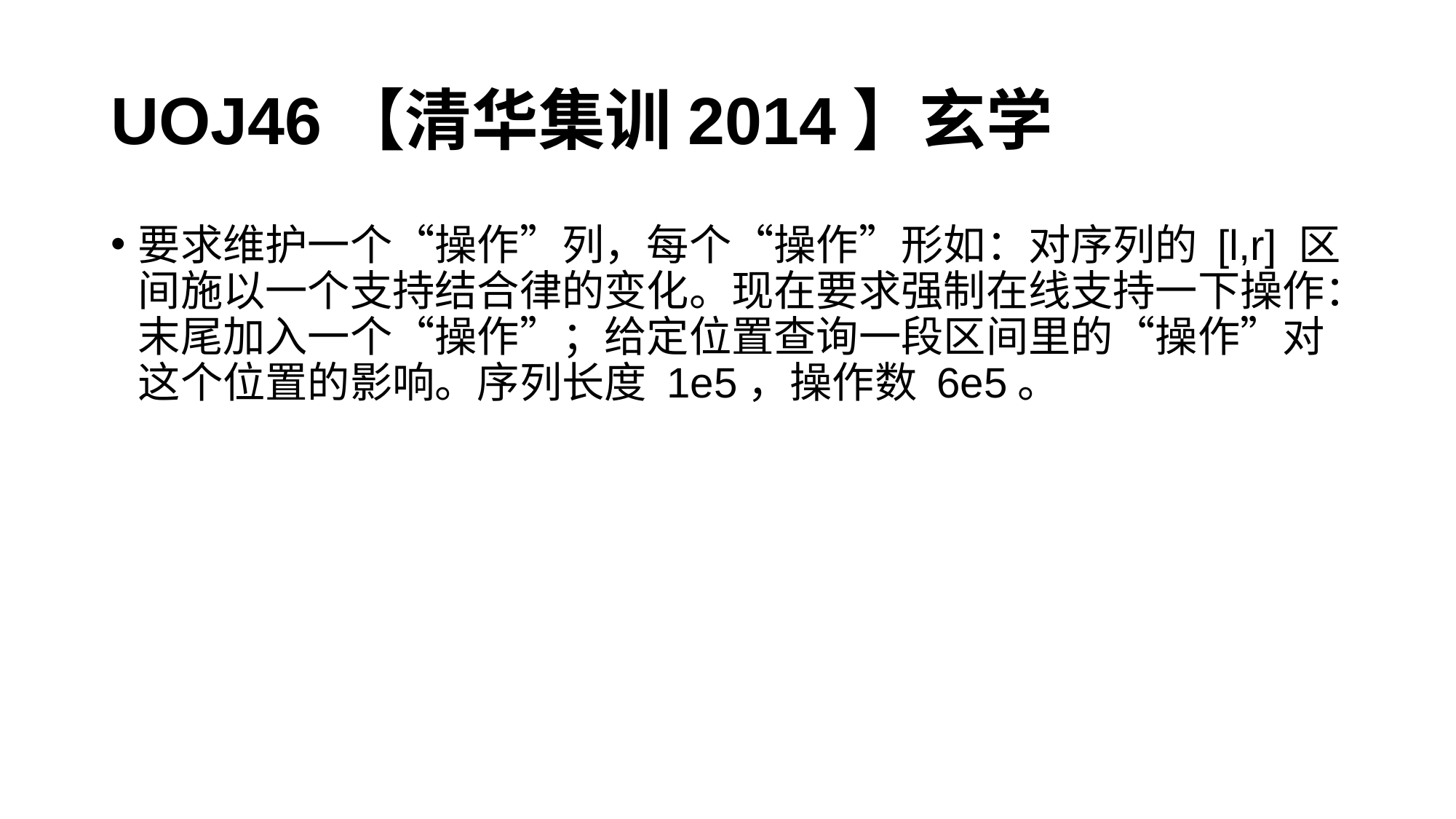

# UOJ46【清华集训2014】玄学
要求维护一个“操作”列，每个“操作”形如：对序列的 [l,r] 区间施以一个支持结合律的变化。现在要求强制在线支持一下操作：末尾加入一个“操作”；给定位置查询一段区间里的“操作”对这个位置的影响。序列长度 1e5，操作数 6e5。